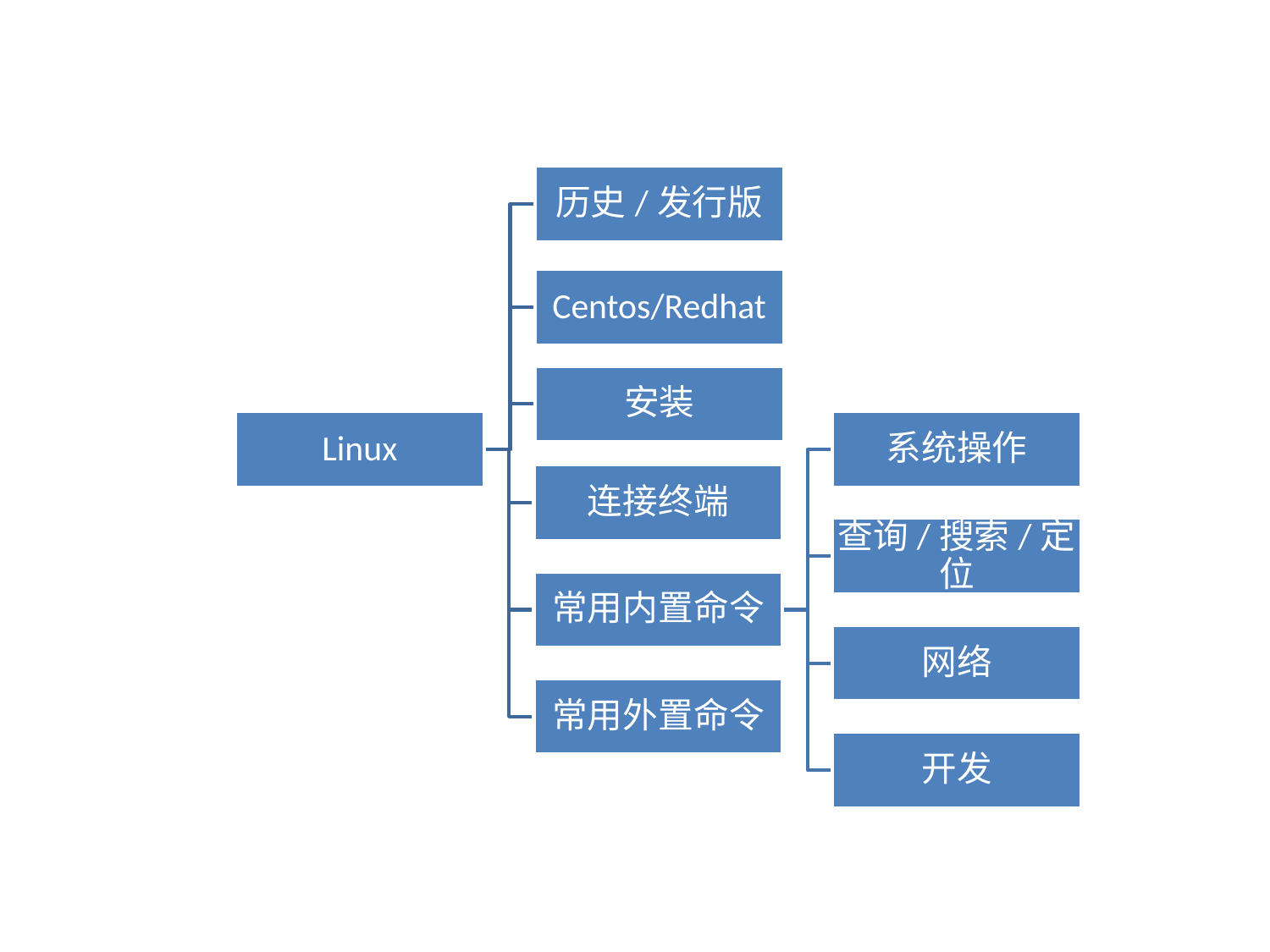

Linux
历史/发行版
Centos/Redhat
安装
连接终端
常用内置命令
系统操作
查询/搜索/定位
网络
开发
常用外置命令